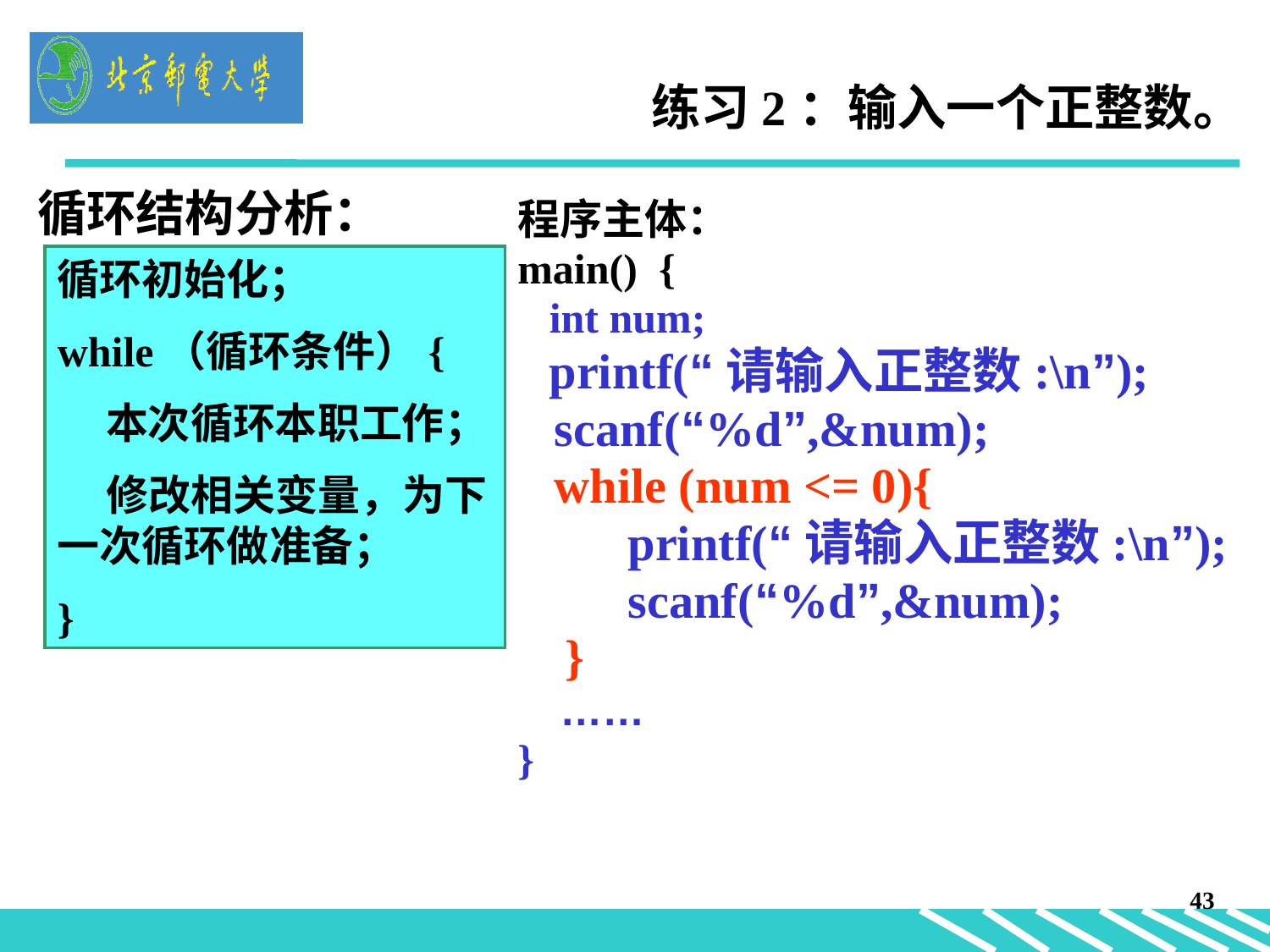

# 练习2：输入一个正整数。
循环结构分析：
程序主体：
main()  {
   int num;
   printf(“请输入正整数:\n”);
   scanf(“%d”,&num);
   while (num <= 0){
         printf(“请输入正整数:\n”);
         scanf(“%d”,&num);
	}
    ……
}
循环初始化；
while（循环条件）{
    本次循环本职工作；
    修改相关变量，为下 一次循环做准备；
}
43